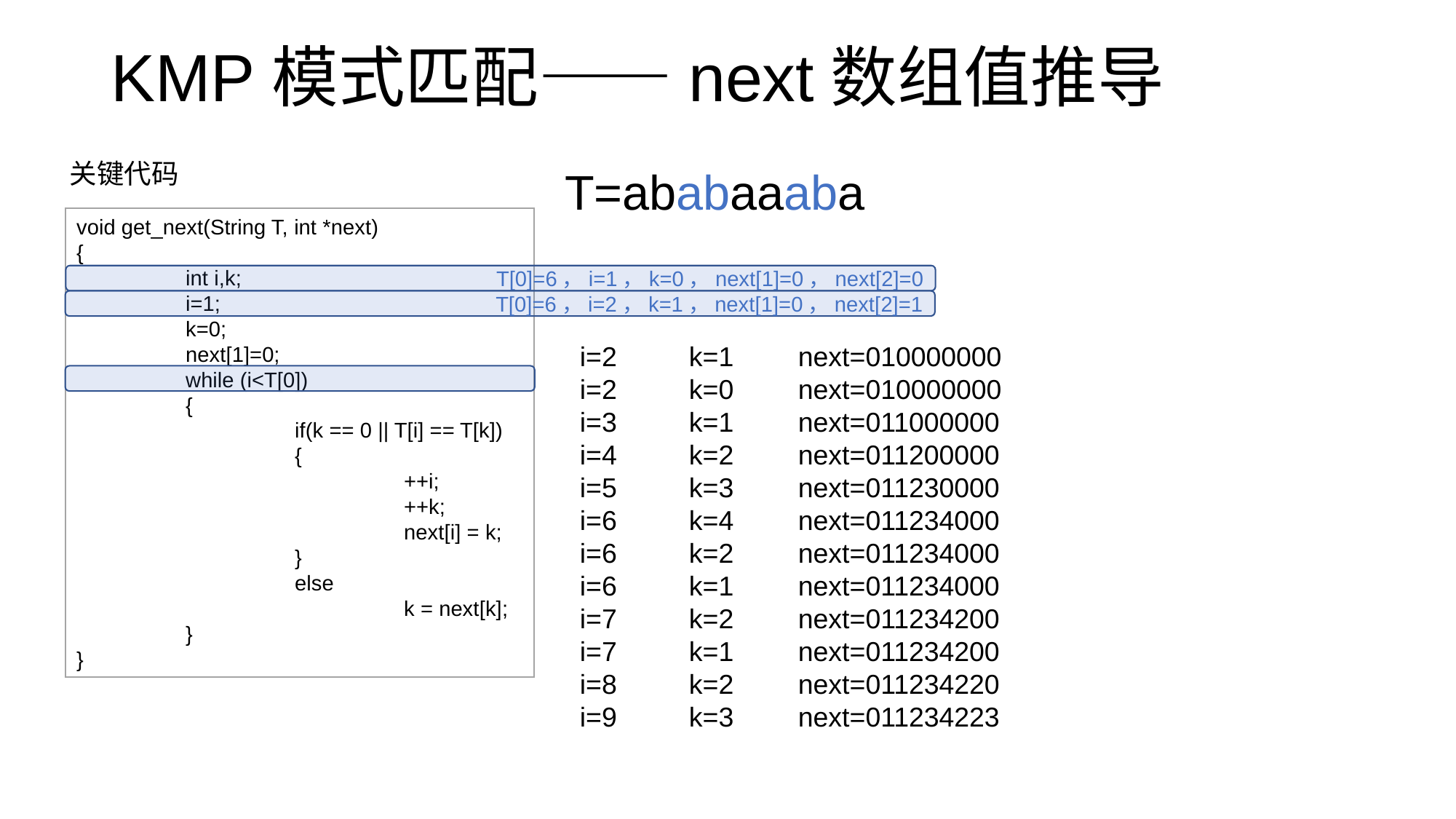

# KMP模式匹配——next数组值推导
关键代码
T=ababaaaba
void get_next(String T, int *next)
{
	int i,k;
  	i=1;
  	k=0;
  	next[1]=0;
  	while (i<T[0])
 	{
    		if(k == 0 || T[i] == T[k])
		{
      			++i;
			++k;
			next[i] = k;
    		}
		else
			k = next[k];
  	}
}
T[0]=6，i=1，k=0，next[1]=0，next[2]=0
T[0]=6，i=2，k=1，next[1]=0，next[2]=1
i=2	k=1	next=010000000
i=2	k=0	next=010000000
i=3	k=1	next=011000000
i=4	k=2	next=011200000
i=5	k=3	next=011230000
i=6	k=4	next=011234000
i=6	k=2	next=011234000
i=6	k=1	next=011234000
i=7	k=2	next=011234200
i=7	k=1	next=011234200
i=8	k=2	next=011234220
i=9	k=3	next=011234223